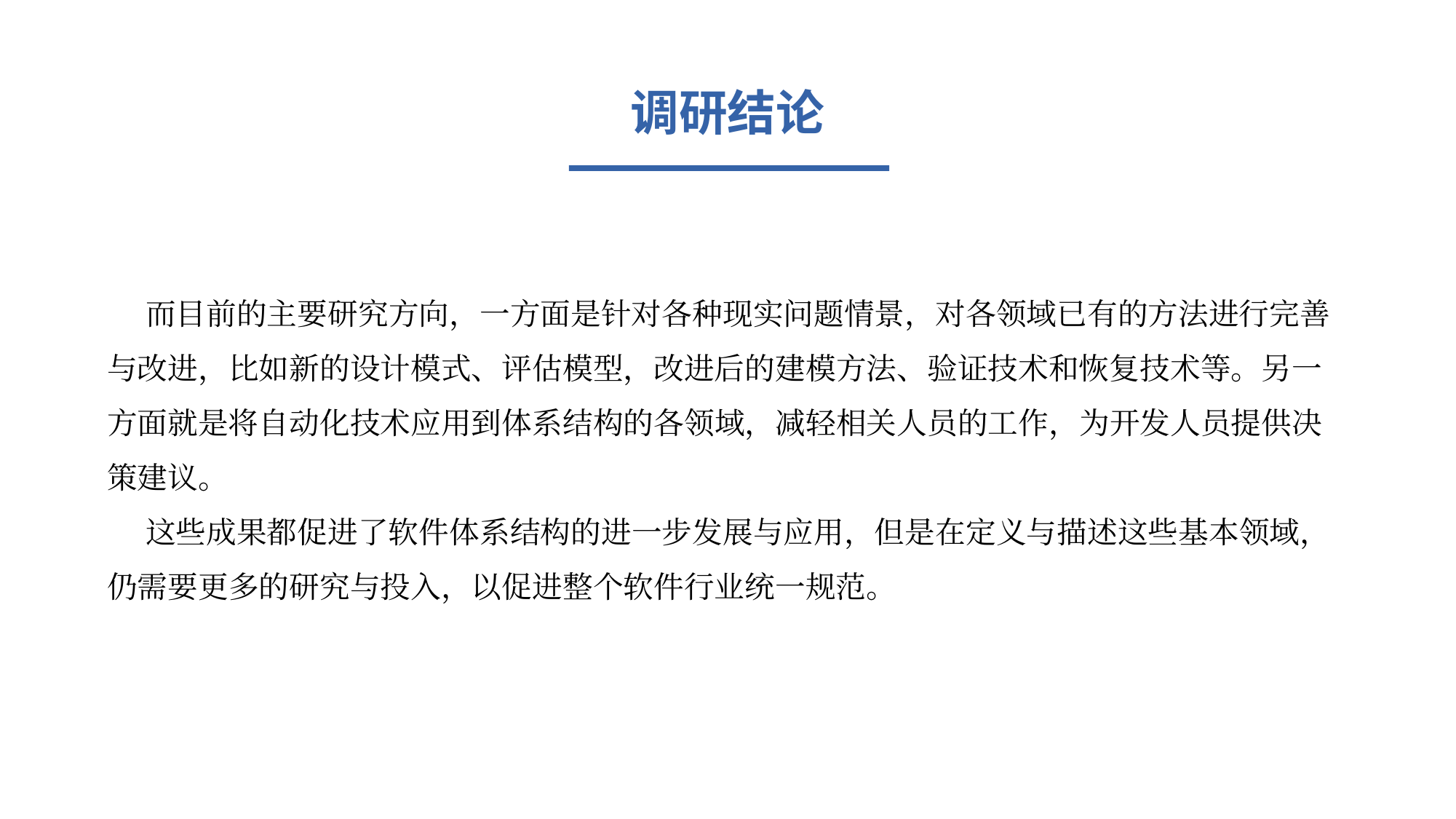

调研结论

    而目前的主要研究方向，一方面是针对各种现实问题情景，对各领域已有的方法进行完善与改进，比如新的设计模式、评估模型，改进后的建模方法、验证技术和恢复技术等。另一方面就是将自动化技术应用到体系结构的各领域，减轻相关人员的工作，为开发人员提供决策建议。
    这些成果都促进了软件体系结构的进一步发展与应用，但是在定义与描述这些基本领域，仍需要更多的研究与投入，以促进整个软件行业统一规范。